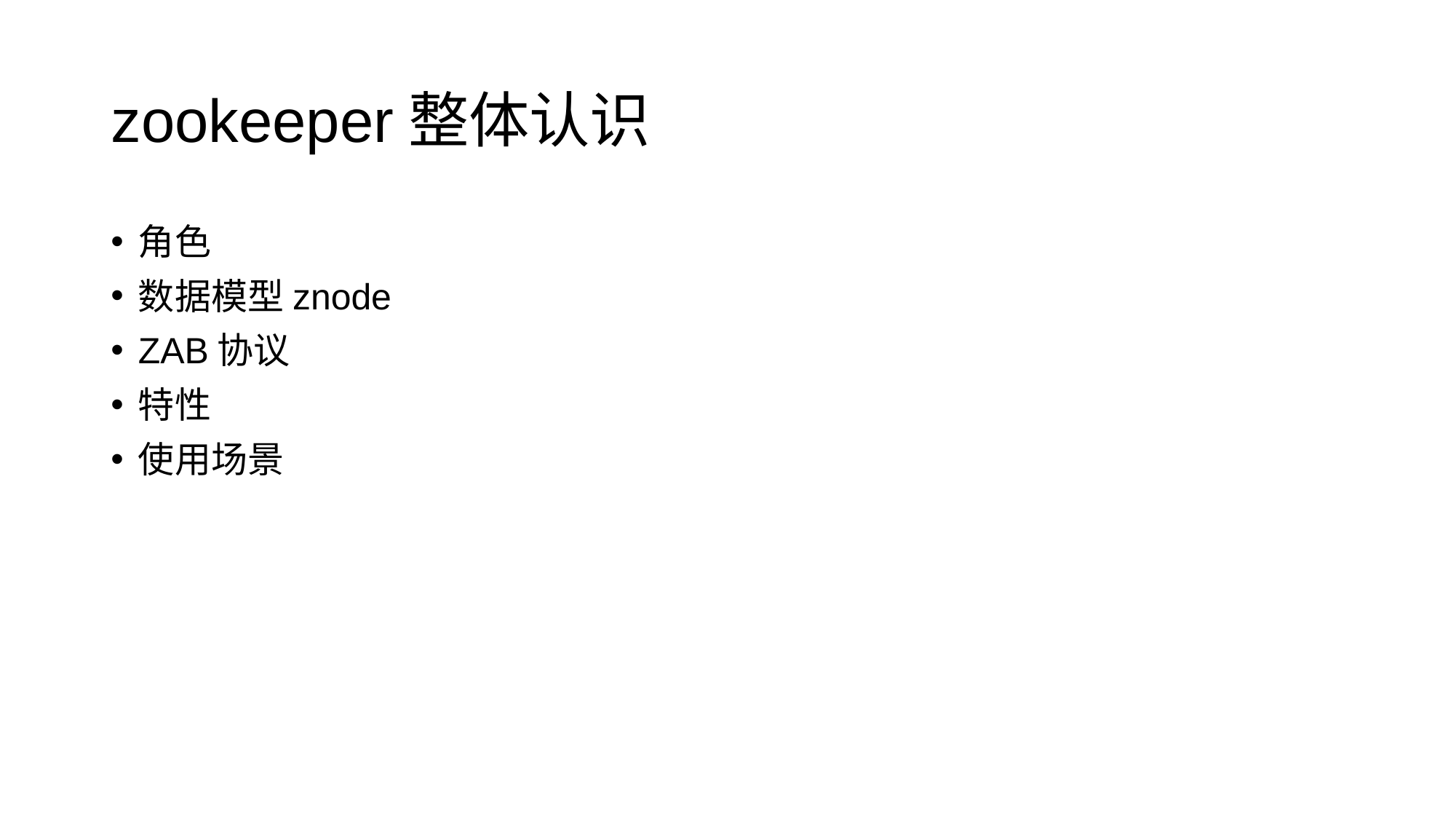

# zookeeper整体认识
角色
数据模型znode
ZAB协议
特性
使用场景